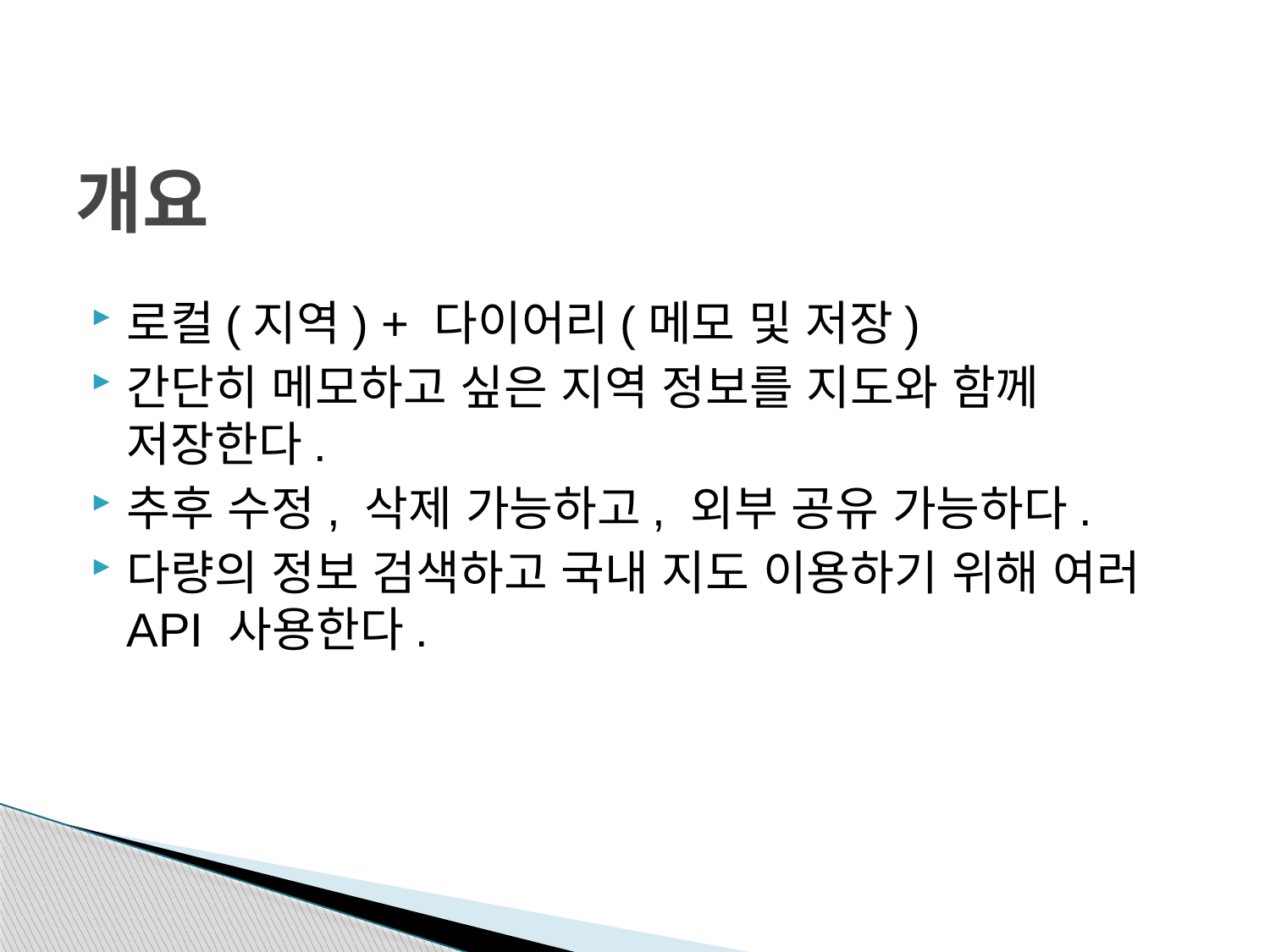

# 개요
로컬(지역) + 다이어리(메모 및 저장)
간단히 메모하고 싶은 지역 정보를 지도와 함께 저장한다.
추후 수정, 삭제 가능하고, 외부 공유 가능하다.
다량의 정보 검색하고 국내 지도 이용하기 위해 여러 API 사용한다.